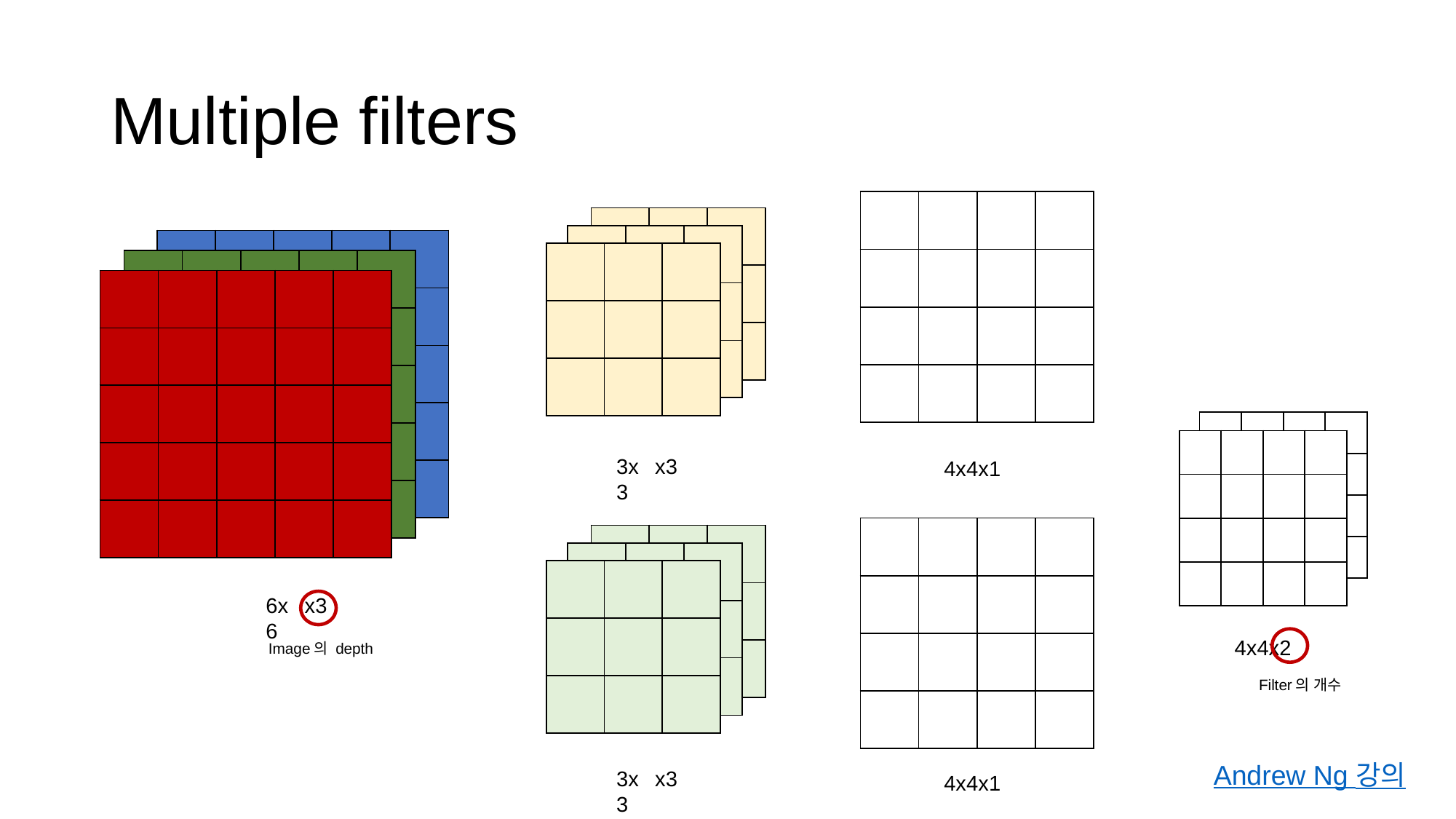

# Multiple filters
|  |  |  |  |
| --- | --- | --- | --- |
|  |  |  |  |
|  |  |  |  |
|  |  |  |  |
|  |  |  |
| --- | --- | --- |
|  |  |  |
|  |  |  |
|  |  |  |
| --- | --- | --- |
|  |  |  |
|  |  |  |
|  |  |  |  |  |
| --- | --- | --- | --- | --- |
|  |  |  |  |  |
|  |  |  |  |  |
|  |  |  |  |  |
|  |  |  |  |  |
|  |  |  |
| --- | --- | --- |
|  |  |  |
|  |  |  |
|  |  |  |  |  |
| --- | --- | --- | --- | --- |
|  |  |  |  |  |
|  |  |  |  |  |
|  |  |  |  |  |
|  |  |  |  |  |
|  |  |  |  |  |
| --- | --- | --- | --- | --- |
|  |  |  |  |  |
|  |  |  |  |  |
|  |  |  |  |  |
|  |  |  |  |  |
|  |  |  |  |
| --- | --- | --- | --- |
|  |  |  |  |
|  |  |  |  |
|  |  |  |  |
|  |  |  |  |
| --- | --- | --- | --- |
|  |  |  |  |
|  |  |  |  |
|  |  |  |  |
x3
3x3
4x4x1
|  |  |  |  |
| --- | --- | --- | --- |
|  |  |  |  |
|  |  |  |  |
|  |  |  |  |
|  |  |  |
| --- | --- | --- |
|  |  |  |
|  |  |  |
|  |  |  |
| --- | --- | --- |
|  |  |  |
|  |  |  |
|  |  |  |
| --- | --- | --- |
|  |  |  |
|  |  |  |
x3
6x6

4x4x2
Image의 depth
Filter의 개수
Andrew Ng 강의
x3
3x3
4x4x1